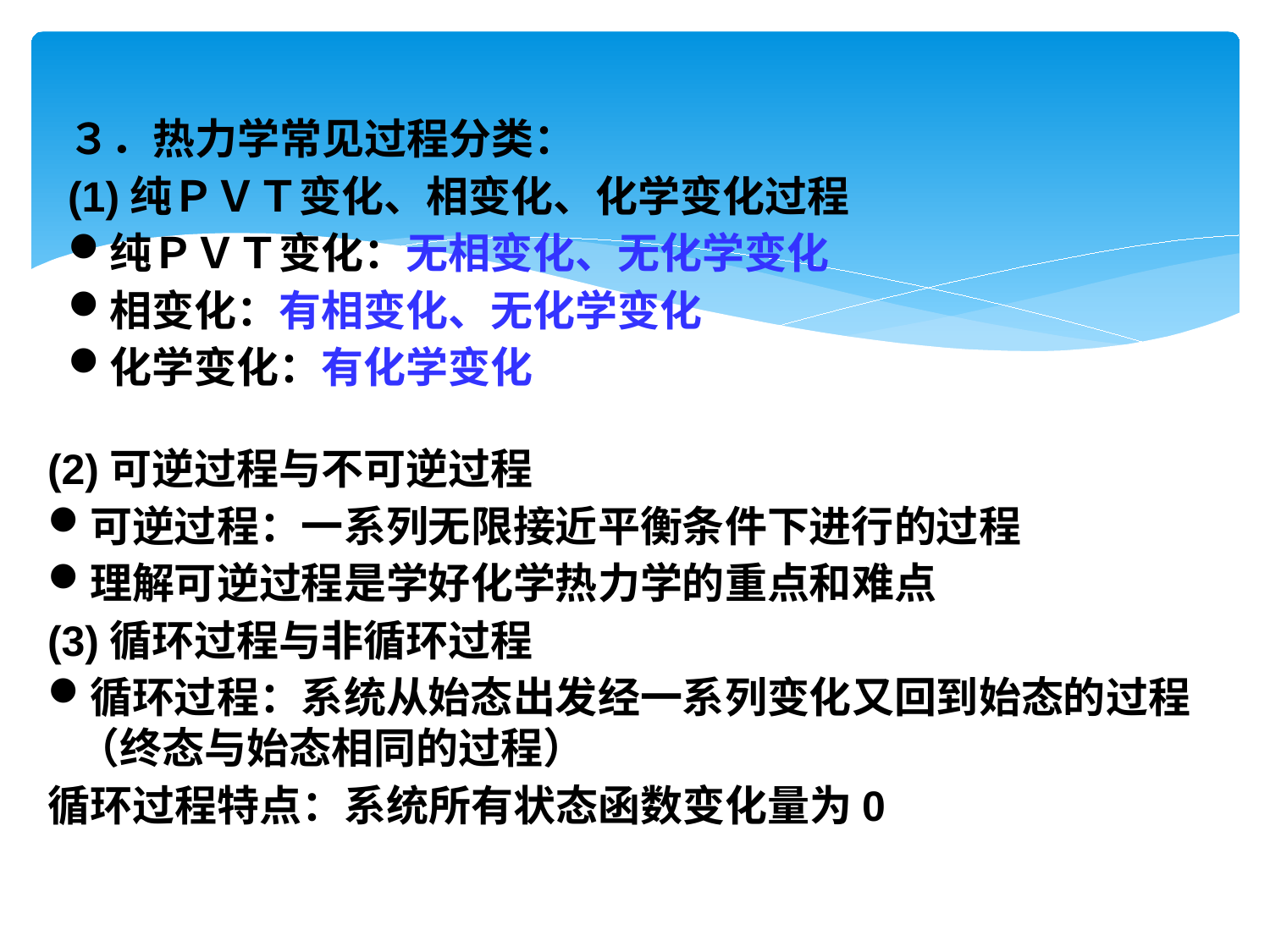

３．热力学常见过程分类：
(1)纯ＰＶＴ变化、相变化、化学变化过程
纯ＰＶＴ变化：无相变化、无化学变化
相变化：有相变化、无化学变化
化学变化：有化学变化

(2)可逆过程与不可逆过程
可逆过程：一系列无限接近平衡条件下进行的过程
理解可逆过程是学好化学热力学的重点和难点
(3)循环过程与非循环过程
循环过程：系统从始态出发经一系列变化又回到始态的过程（终态与始态相同的过程）
循环过程特点：系统所有状态函数变化量为0